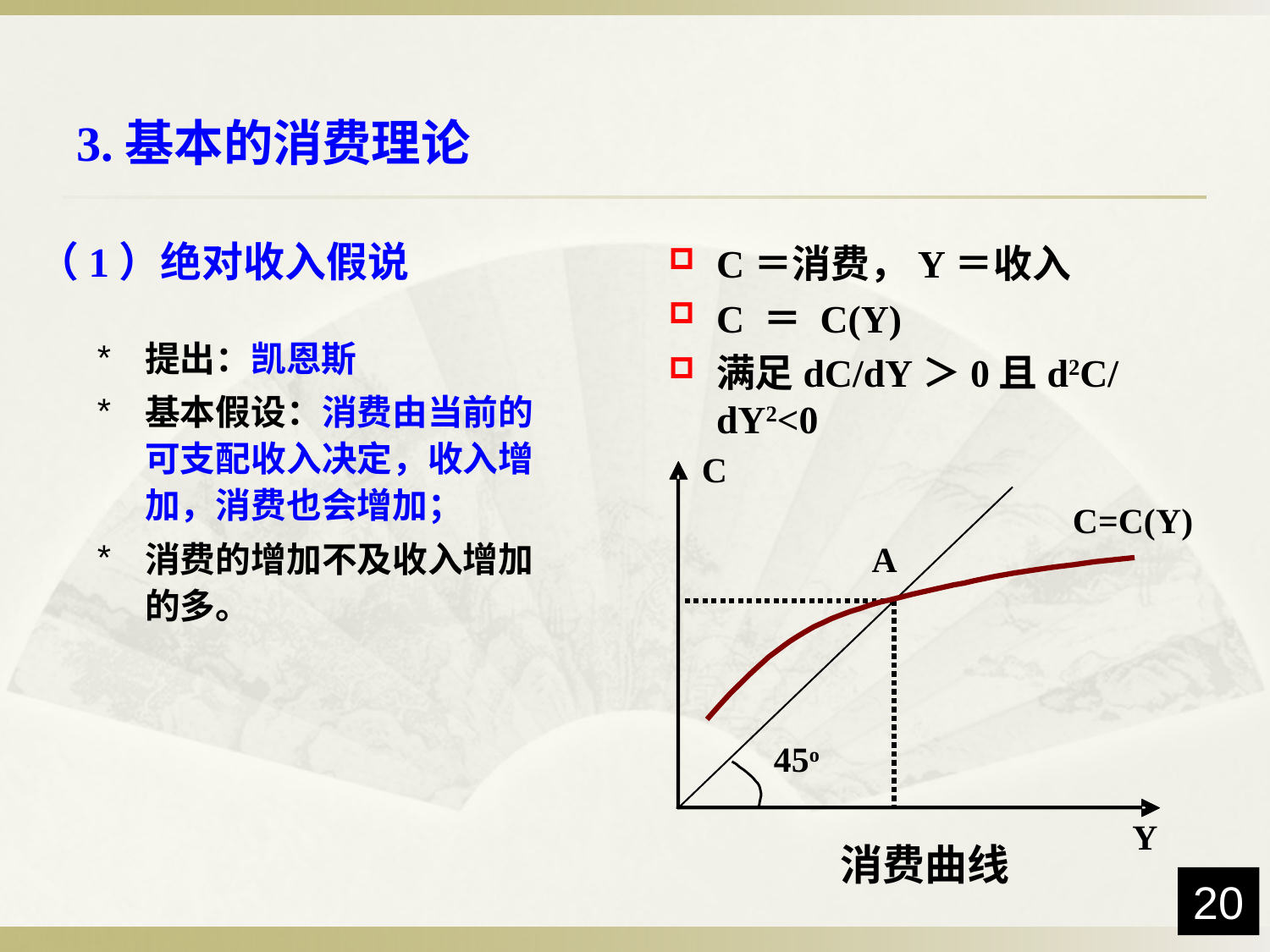

# 3.基本的消费理论
（1）绝对收入假说
C＝消费，Y＝收入
C ＝ C(Y)
满足dC/dY＞0且d2C/dY2<0
提出：凯恩斯
基本假设：消费由当前的可支配收入决定，收入增加，消费也会增加；
消费的增加不及收入增加的多。

C

C=C(Y)
A

45o

Y
消费曲线

20